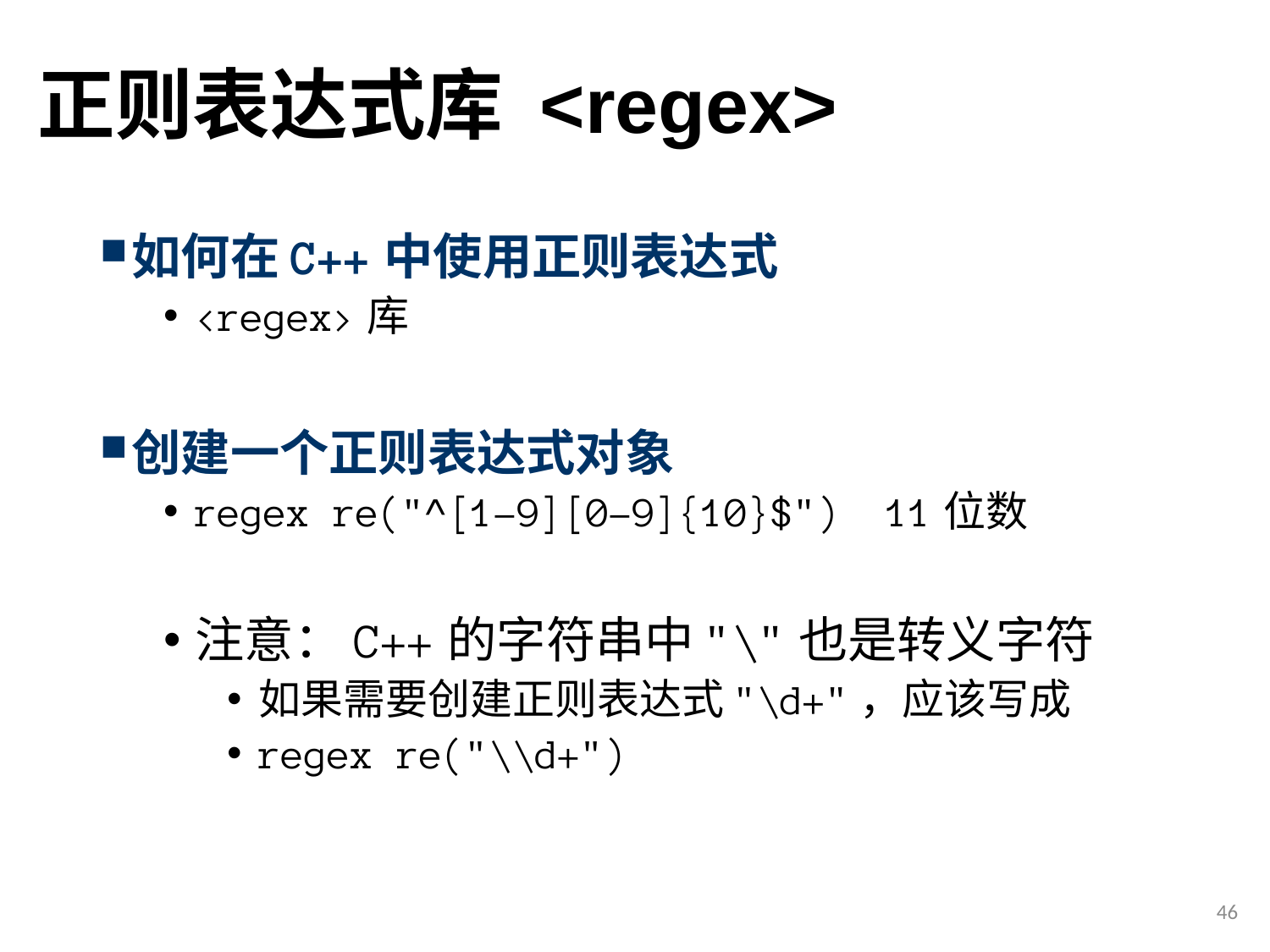

# 正则表达式库 <regex>
如何在C++中使用正则表达式
<regex>库

创建一个正则表达式对象
regex re("^[1-9][0-9]{10}$")  11位数

注意：C++的字符串中"\"也是转义字符
如果需要创建正则表达式"\d+"，应该写成
regex re("\\d+")
46